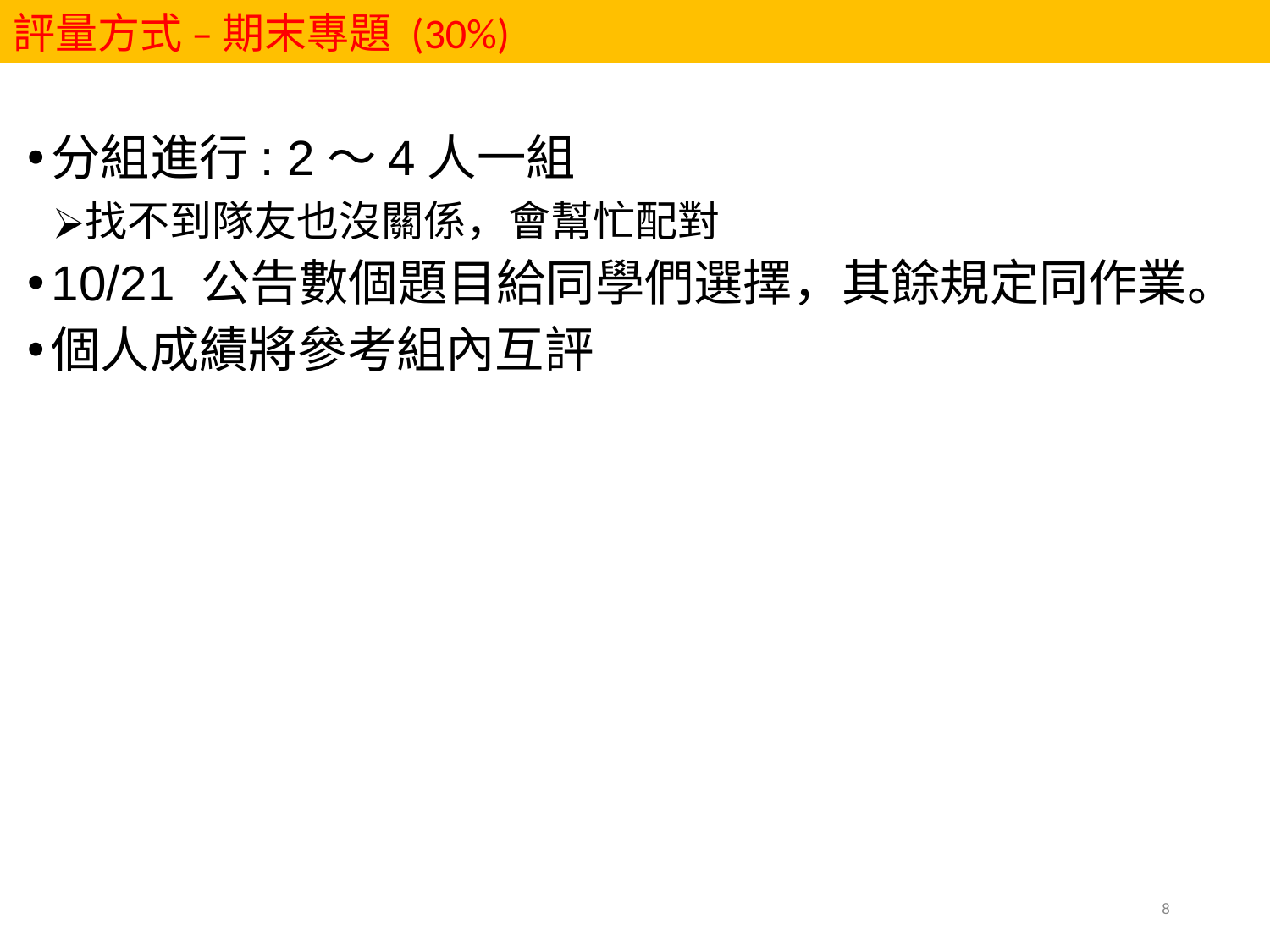

評量方式 – 期末專題 (30%)
分組進行: 2～4人一組
找不到隊友也沒關係，會幫忙配對
10/21 公告數個題目給同學們選擇，其餘規定同作業。
個人成績將參考組內互評

8